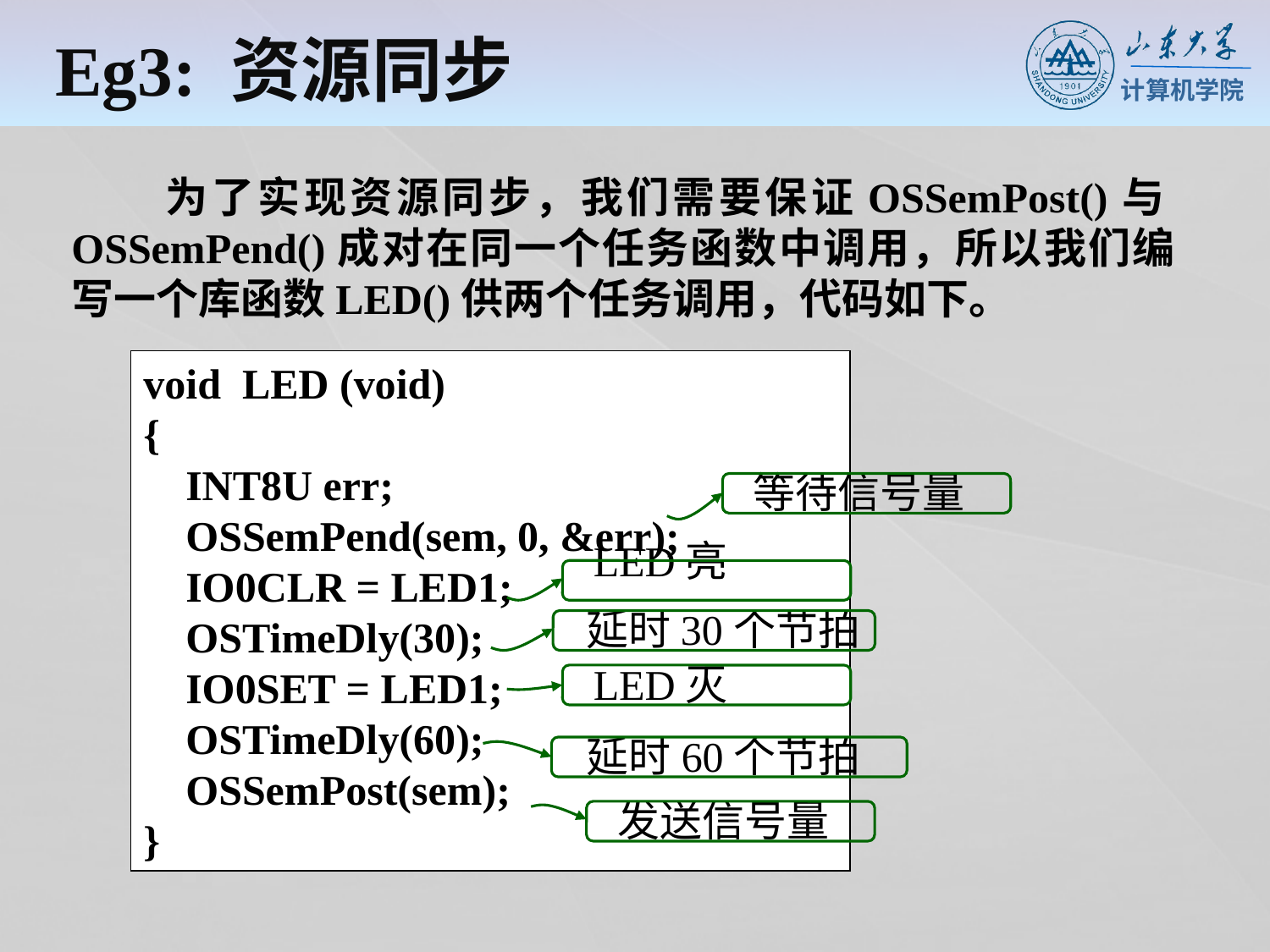

Eg3: 资源同步
      为了实现资源同步，我们需要保证OSSemPost()与OSSemPend()成对在同一个任务函数中调用，所以我们编写一个库函数LED()供两个任务调用，代码如下。

void  LED (void)
{
    INT8U err;
    OSSemPend(sem, 0, &err);
    IO0CLR = LED1;
    OSTimeDly(30);
    IO0SET = LED1;
    OSTimeDly(60);
    OSSemPost(sem);
}
等待信号量

LED亮

延时30个节拍

LED灭

延时60个节拍

发送信号量